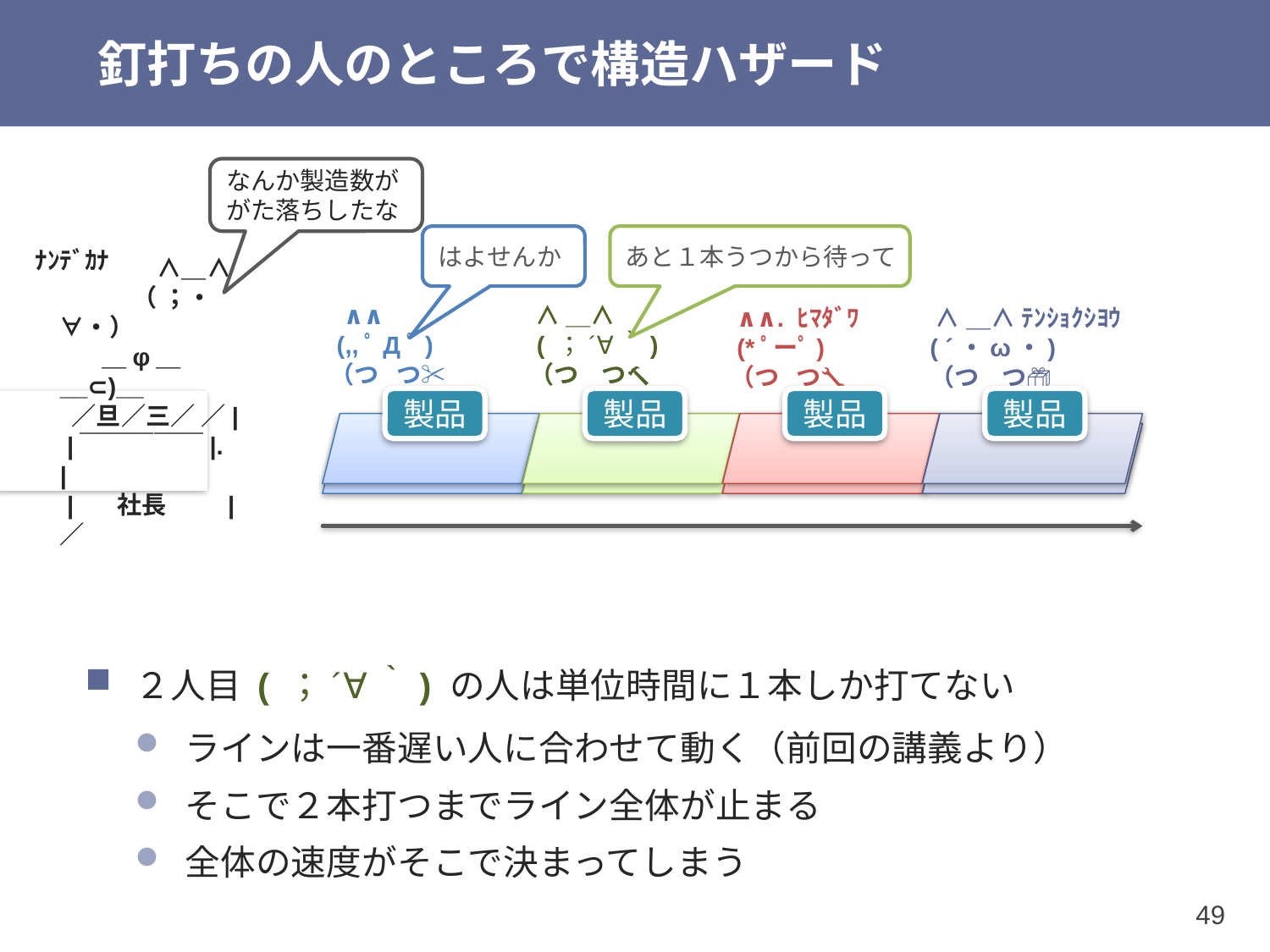

# 釘打ちの人のところで構造ハザード
なんか製造数が
がた落ちしたな
はよせんか
あと１本うつから待って
ﾅﾝﾃﾞｶﾅ
 　 　 　∧＿∧
　 　   （ ；・∀・）
 　 ＿φ＿__⊂)__
 ／旦／三／ ／|
 |￣￣￣￣￣|.　|
 | 　 社長 　　|／
  ∧∧
 (,,ﾟДﾟ)
（つ   つ✂
 ∧＿∧
 ( ；´∀｀)
（つ    つ🔨
 ∧∧. ﾋﾏﾀﾞﾜ
 (*ﾟーﾟ)
（つ   つ🔧
 ∧＿∧ ﾃﾝｼｮｸｼﾖｳ
( ´・ω・)
（つ    つ📦
製品
製品
製品
製品

２人目 ( ；´∀｀) の人は単位時間に１本しか打てない
ラインは一番遅い人に合わせて動く（前回の講義より）
そこで２本打つまでライン全体が止まる
全体の速度がそこで決まってしまう